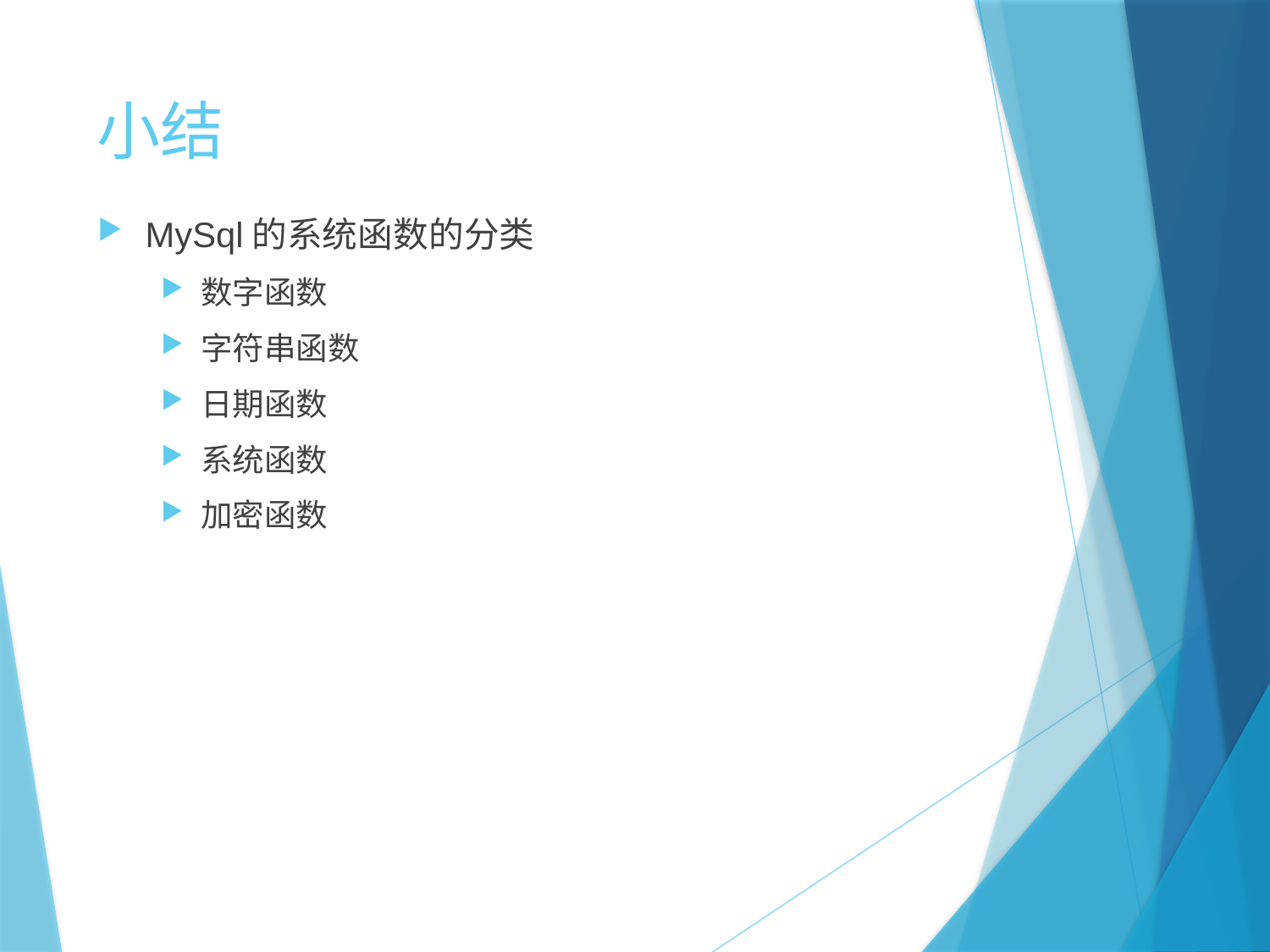

# 小结
MySql的系统函数的分类
数字函数
字符串函数
日期函数
系统函数
加密函数